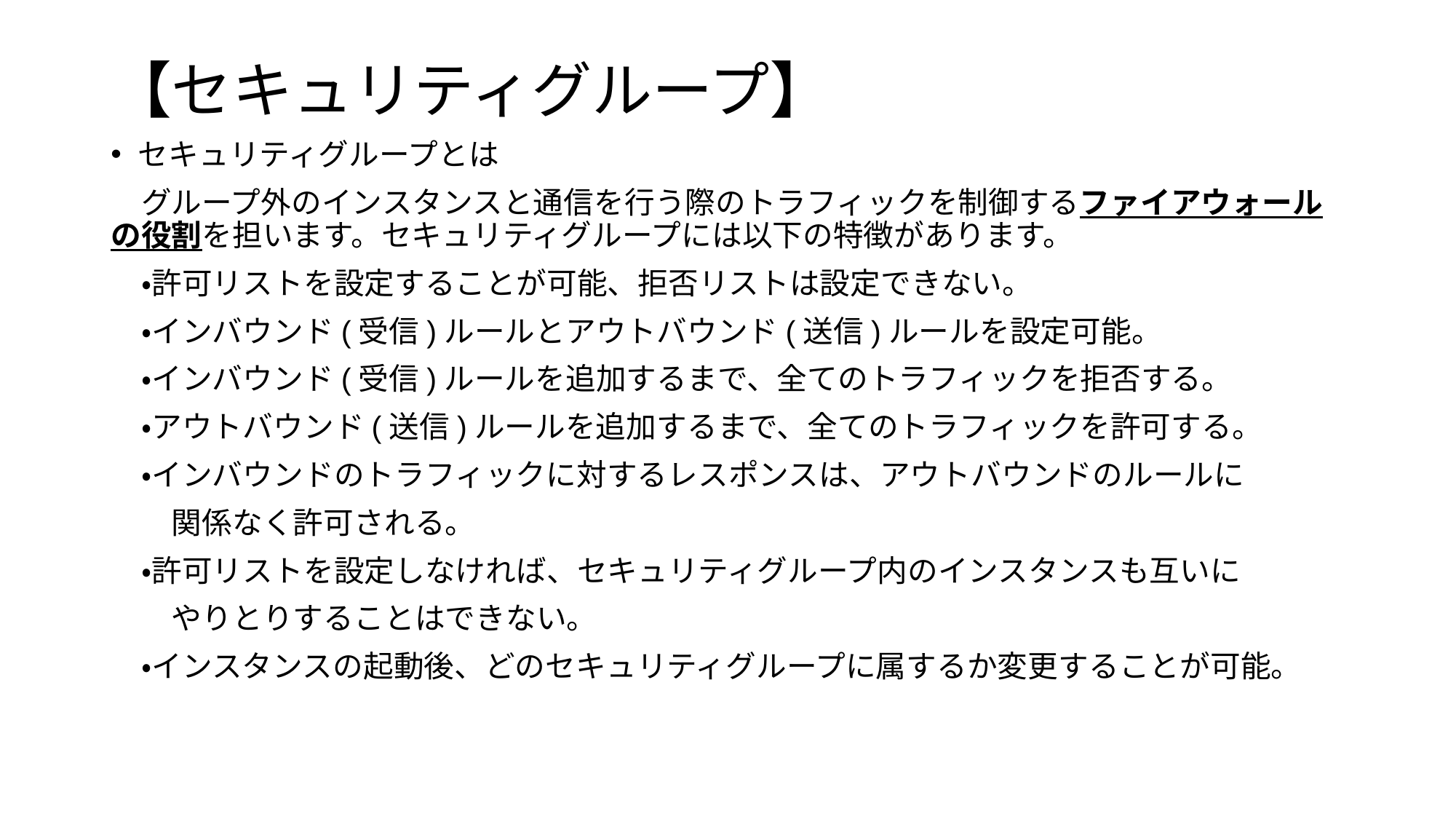

# 【セキュリティグループ】
セキュリティグループとは
　グループ外のインスタンスと通信を行う際のトラフィックを制御するファイアウォールの役割を担います。セキュリティグループには以下の特徴があります。
　・許可リストを設定することが可能、拒否リストは設定できない。
　・インバウンド(受信)ルールとアウトバウンド(送信)ルールを設定可能。
　・インバウンド(受信)ルールを追加するまで、全てのトラフィックを拒否する。
　・アウトバウンド(送信)ルールを追加するまで、全てのトラフィックを許可する。
　・インバウンドのトラフィックに対するレスポンスは、アウトバウンドのルールに
　　関係なく許可される。
　・許可リストを設定しなければ、セキュリティグループ内のインスタンスも互いに
　　やりとりすることはできない。
　・インスタンスの起動後、どのセキュリティグループに属するか変更することが可能。